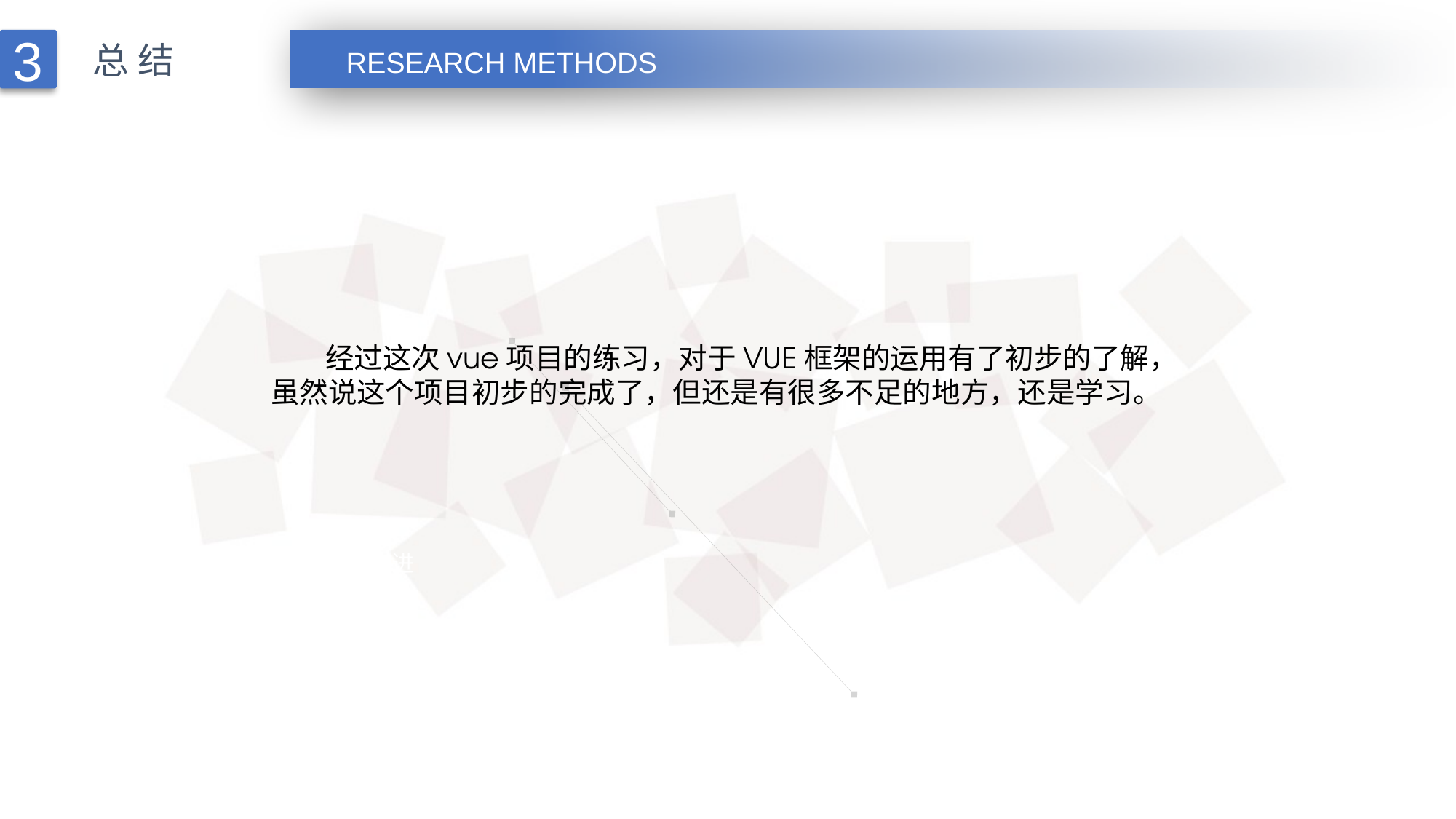

3

总结

RESEARCH METHODS
经过这次vue项目的练习，对于VUE框架的运用有了初步的了解，虽然说这个项目初步的完成了，但还是有很多不足的地方，还是学习。

论文就是用来进行科学研究和描述科研成果的文章
关键字